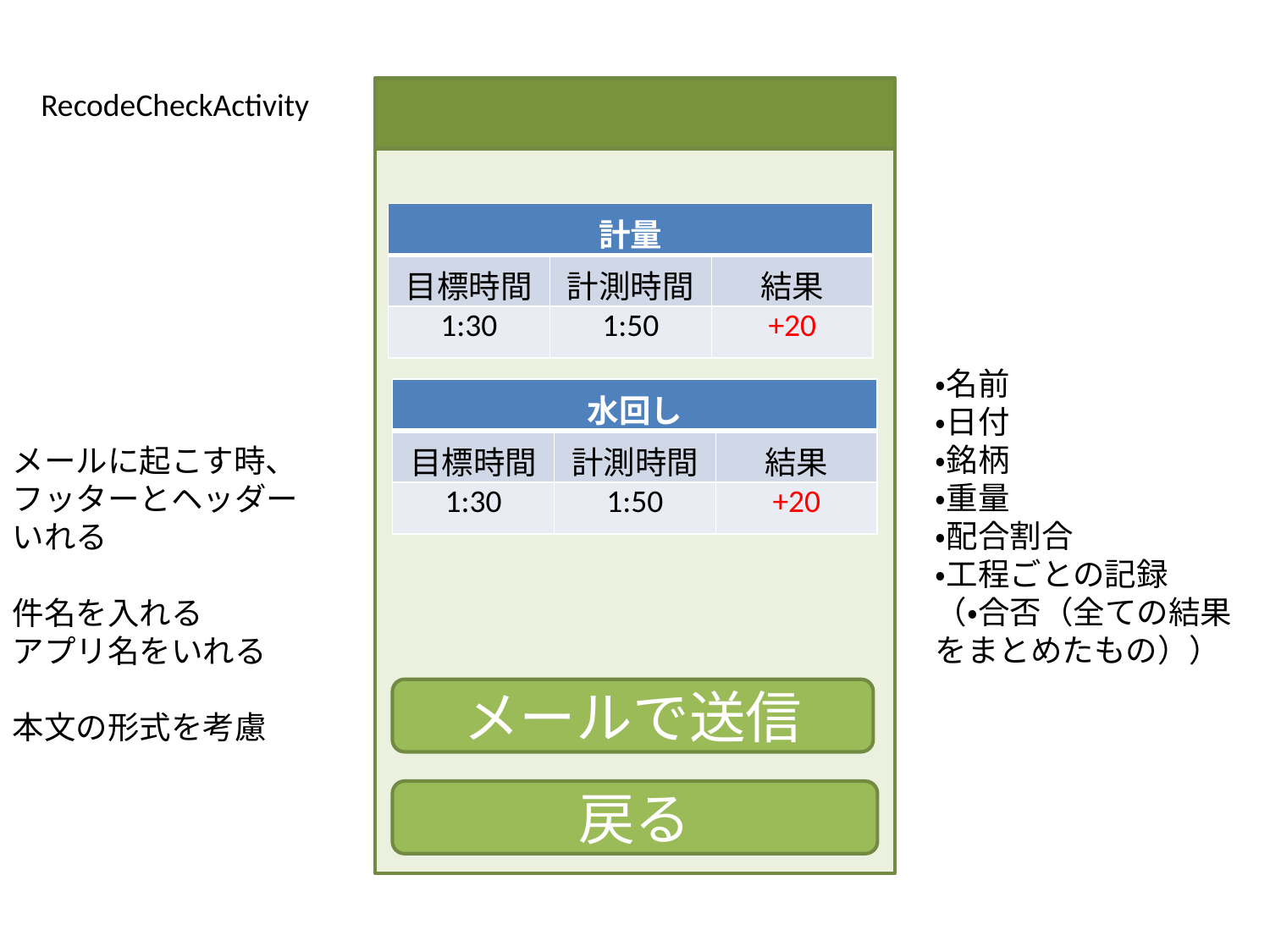

RecodeCheckActivity

| 計量 |  |  |
| --- | --- | --- |
| 目標時間 | 計測時間 | 結果 |
| 1:30 | 1:50 | +20 |
・名前
・日付
・銘柄
・重量
・配合割合
・工程ごとの記録
（・合否（全ての結果をまとめたもの））
| 水回し |  |  |
| --- | --- | --- |
| 目標時間 | 計測時間 | 結果 |
| 1:30 | 1:50 | +20 |
メールに起こす時、フッターとヘッダーいれる

件名を入れる
アプリ名をいれる

本文の形式を考慮

メールで送信
戻る